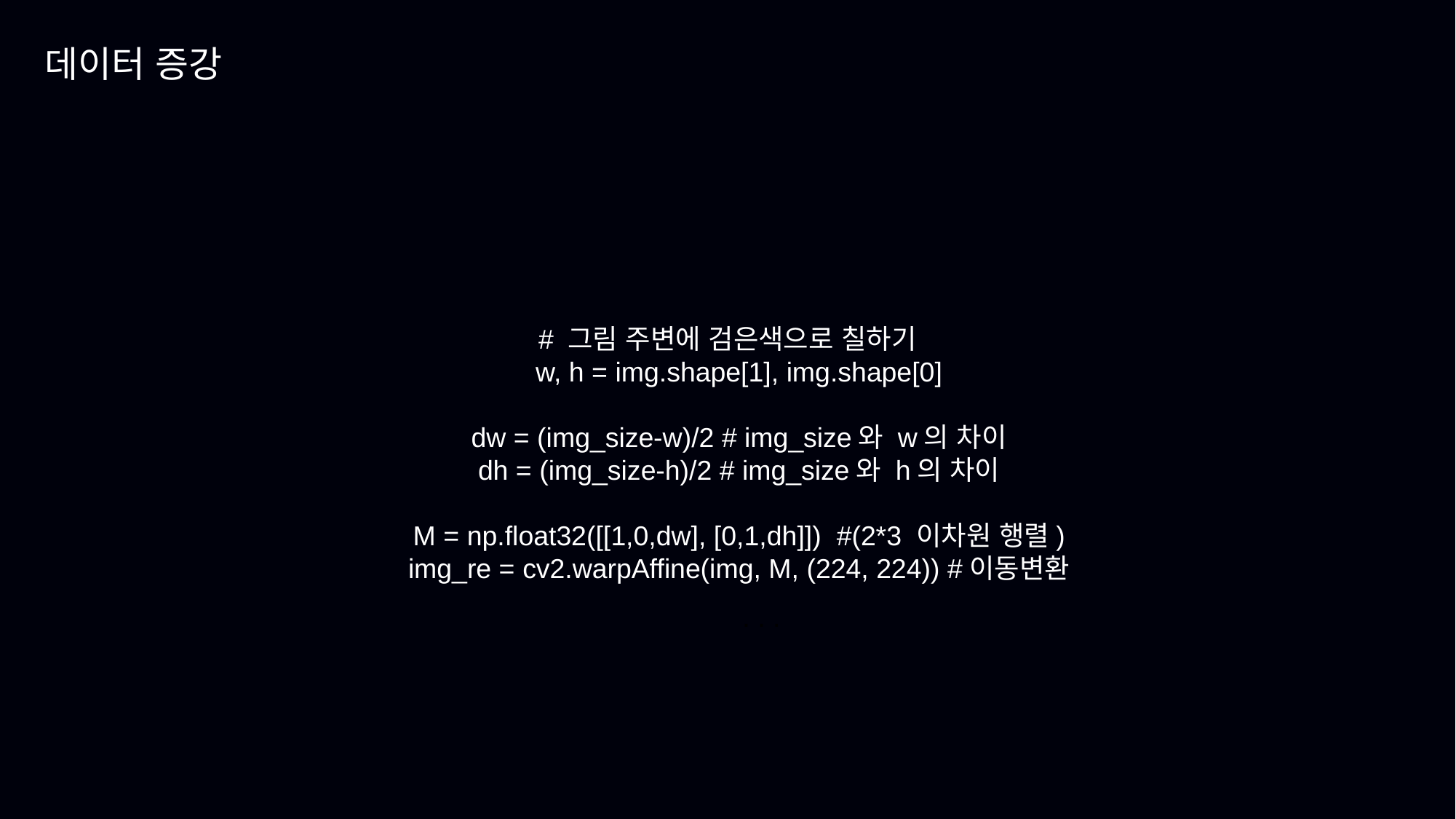

# 그림 주변에 검은색으로 칠하기
   w, h = img.shape[1], img.shape[0]

   dw = (img_size-w)/2 # img_size와 w의 차이
   dh = (img_size-h)/2 # img_size와 h의 차이

   M = np.float32([[1,0,dw], [0,1,dh]])  #(2*3 이차원 행렬)
   img_re = cv2.warpAffine(img, M, (224, 224)) #이동변환
데이터 증강
. . .